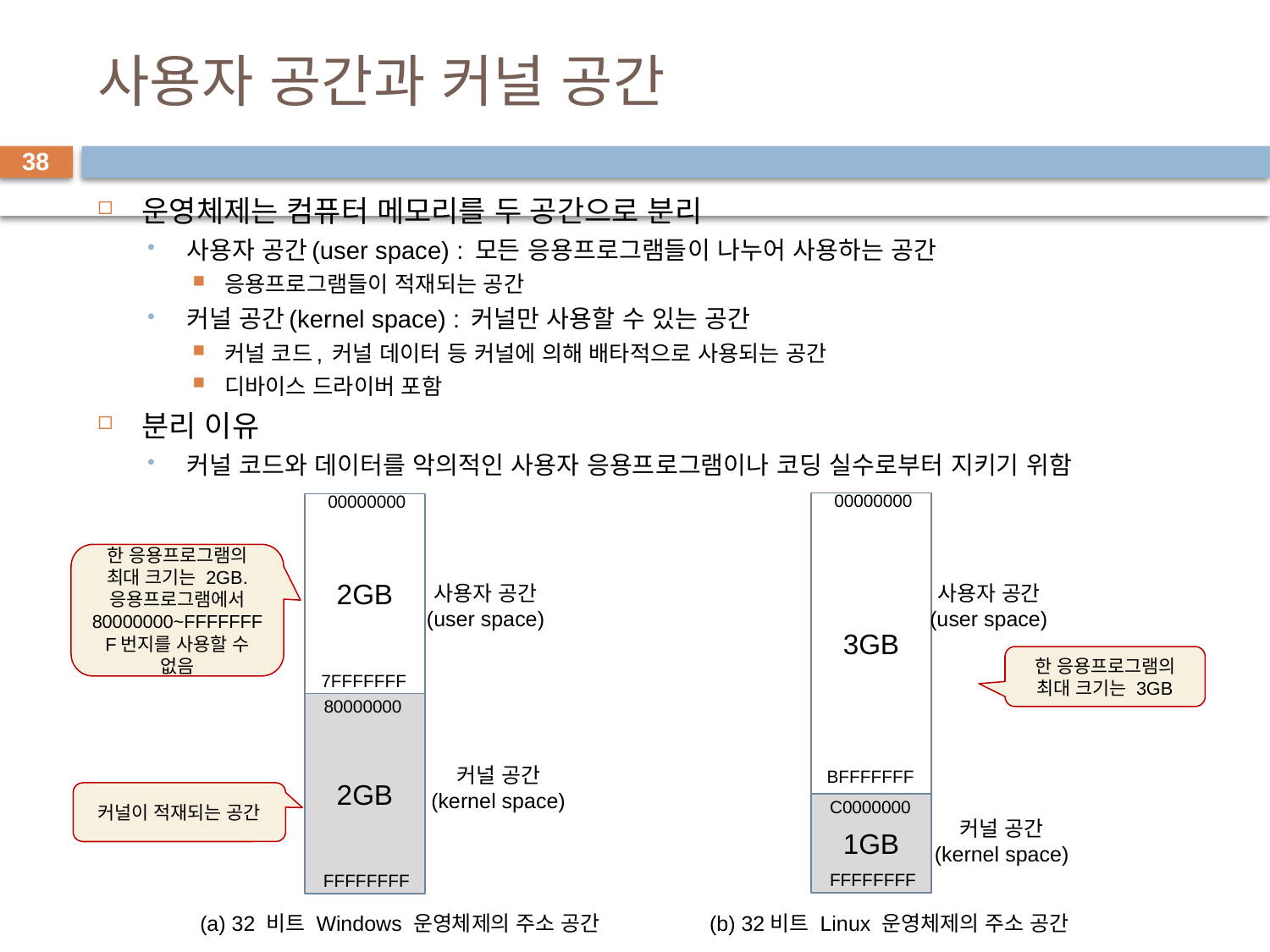

# 사용자 공간과 커널 공간
38
운영체제는 컴퓨터 메모리를 두 공간으로 분리
사용자 공간(user space) : 모든 응용프로그램들이 나누어 사용하는 공간
응용프로그램들이 적재되는 공간
커널 공간(kernel space) : 커널만 사용할 수 있는 공간
커널 코드, 커널 데이터 등 커널에 의해 배타적으로 사용되는 공간
디바이스 드라이버 포함
분리 이유
커널 코드와 데이터를 악의적인 사용자 응용프로그램이나 코딩 실수로부터 지키기 위함

00000000
00000000
3GB
2GB
사용자 공간
(user space)
사용자 공간
(user space)
7FFFFFFF
80000000
2GB
커널 공간
(kernel space)
BFFFFFFF
C0000000
1GB
커널 공간
(kernel space)
FFFFFFFF
FFFFFFFF
(a) 32 비트 Windows 운영체제의 주소 공간
(b) 32비트 Linux 운영체제의 주소 공간
한 응용프로그램의 최대 크기는 2GB.
응용프로그램에서
80000000~FFFFFFFF번지를 사용할 수 없음
한 응용프로그램의 최대 크기는 3GB
커널이 적재되는 공간